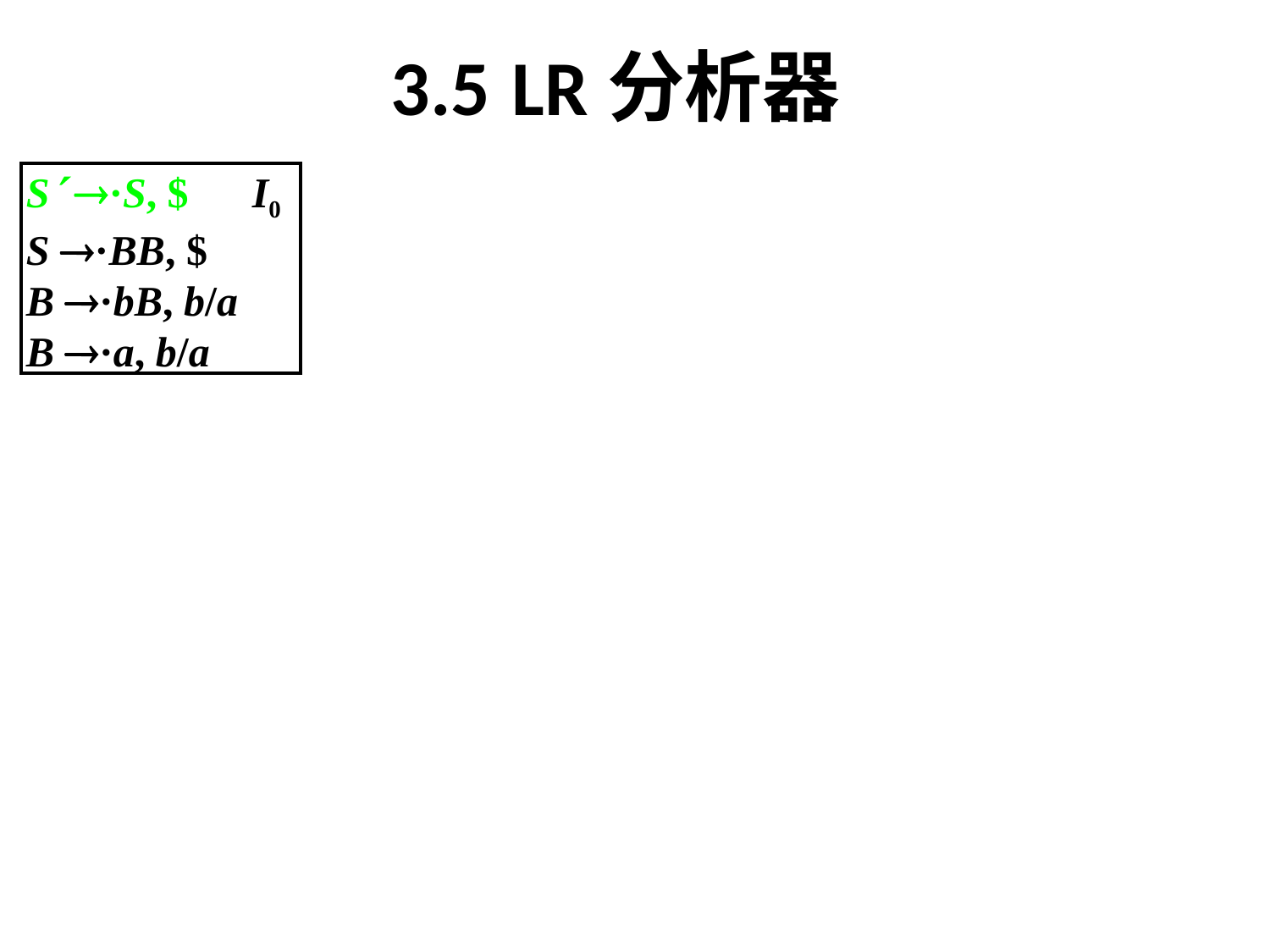

# 3.5 LR分析器
S′ →·S, $      I0
S →·BB, $
B →·bB, b/a
B →·a, b/a